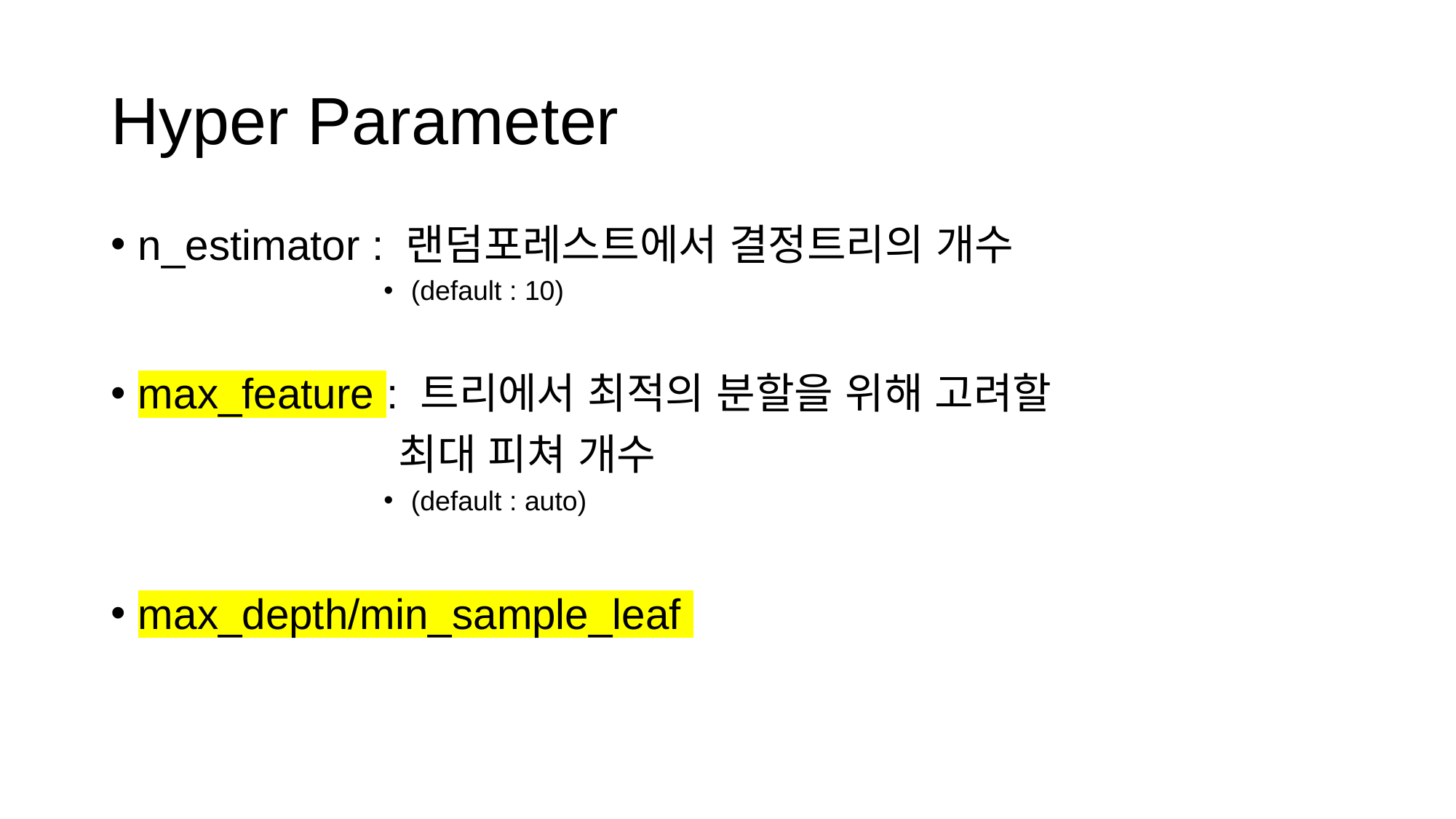

# Hyper Parameter
n_estimator : 랜덤포레스트에서 결정트리의 개수
(default : 10)

max_feature : 트리에서 최적의 분할을 위해 고려할
		     최대 피쳐 개수
(default : auto)

max_depth/min_sample_leaf